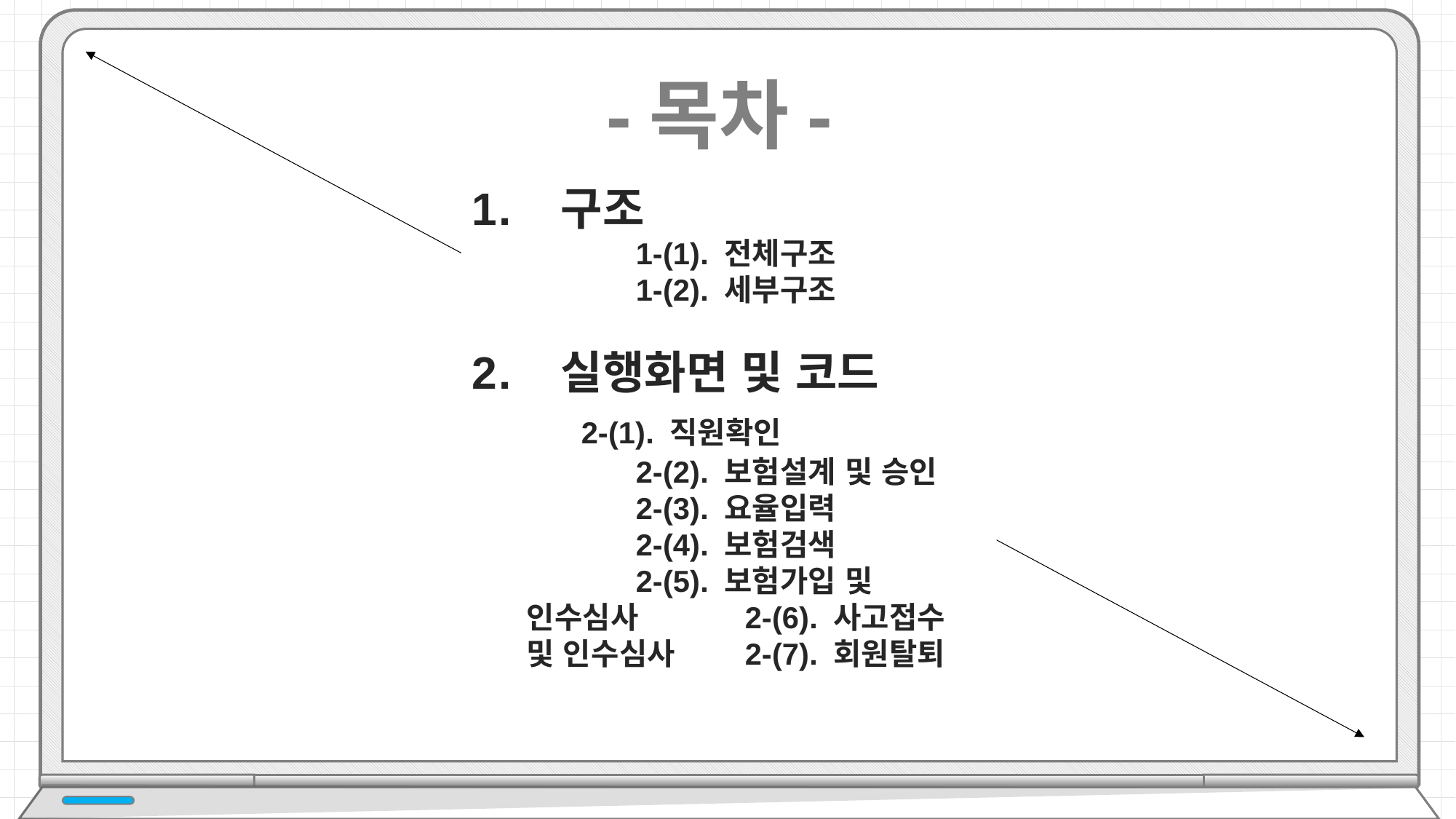

-목차-
구조
	1-(1). 전체구조
	1-(2). 세부구조

실행화면 및 코드
	2-(1). 직원확인
	2-(2). 보험설계 및 승인		2-(3). 요율입력			2-(4). 보험검색			2-(5). 보험가입 및 인수심사	2-(6). 사고접수	및 인수심사	2-(7). 회원탈퇴